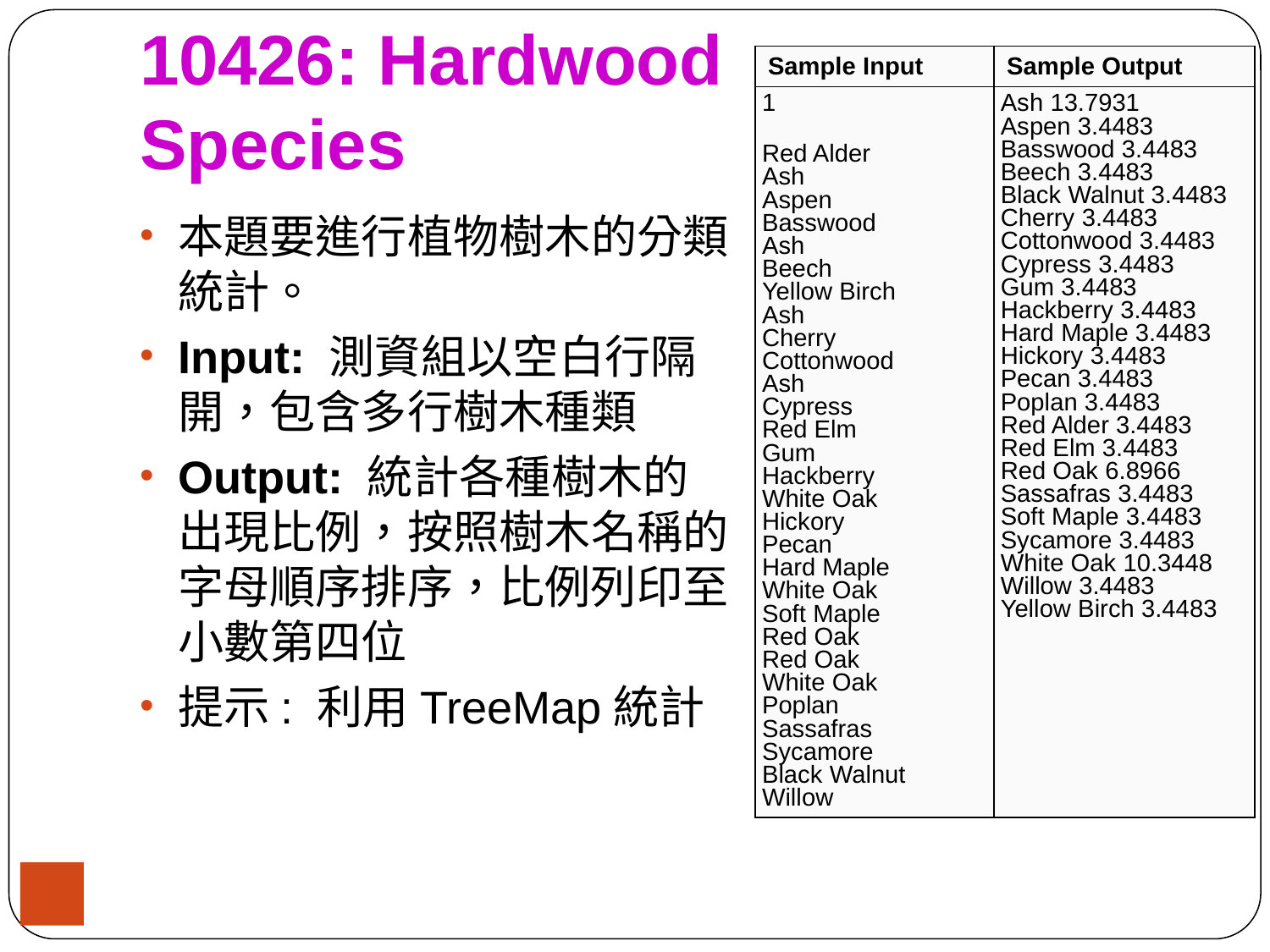

# 10426: Hardwood Species
| Sample Input | Sample Output |
| --- | --- |
| 1 Red Alder Ash Aspen Basswood Ash Beech Yellow Birch Ash Cherry Cottonwood Ash Cypress Red Elm Gum Hackberry White Oak Hickory Pecan Hard Maple White Oak Soft Maple Red Oak Red Oak White Oak Poplan Sassafras Sycamore Black Walnut Willow | Ash 13.7931 Aspen 3.4483 Basswood 3.4483 Beech 3.4483 Black Walnut 3.4483 Cherry 3.4483 Cottonwood 3.4483 Cypress 3.4483 Gum 3.4483 Hackberry 3.4483 Hard Maple 3.4483 Hickory 3.4483 Pecan 3.4483 Poplan 3.4483 Red Alder 3.4483 Red Elm 3.4483 Red Oak 6.8966 Sassafras 3.4483 Soft Maple 3.4483 Sycamore 3.4483 White Oak 10.3448 Willow 3.4483 Yellow Birch 3.4483 |
本題要進行植物樹木的分類統計。
Input: 測資組以空白行隔開，包含多行樹木種類
Output: 統計各種樹木的出現比例，按照樹木名稱的字母順序排序，比例列印至小數第四位
提示: 利用TreeMap統計